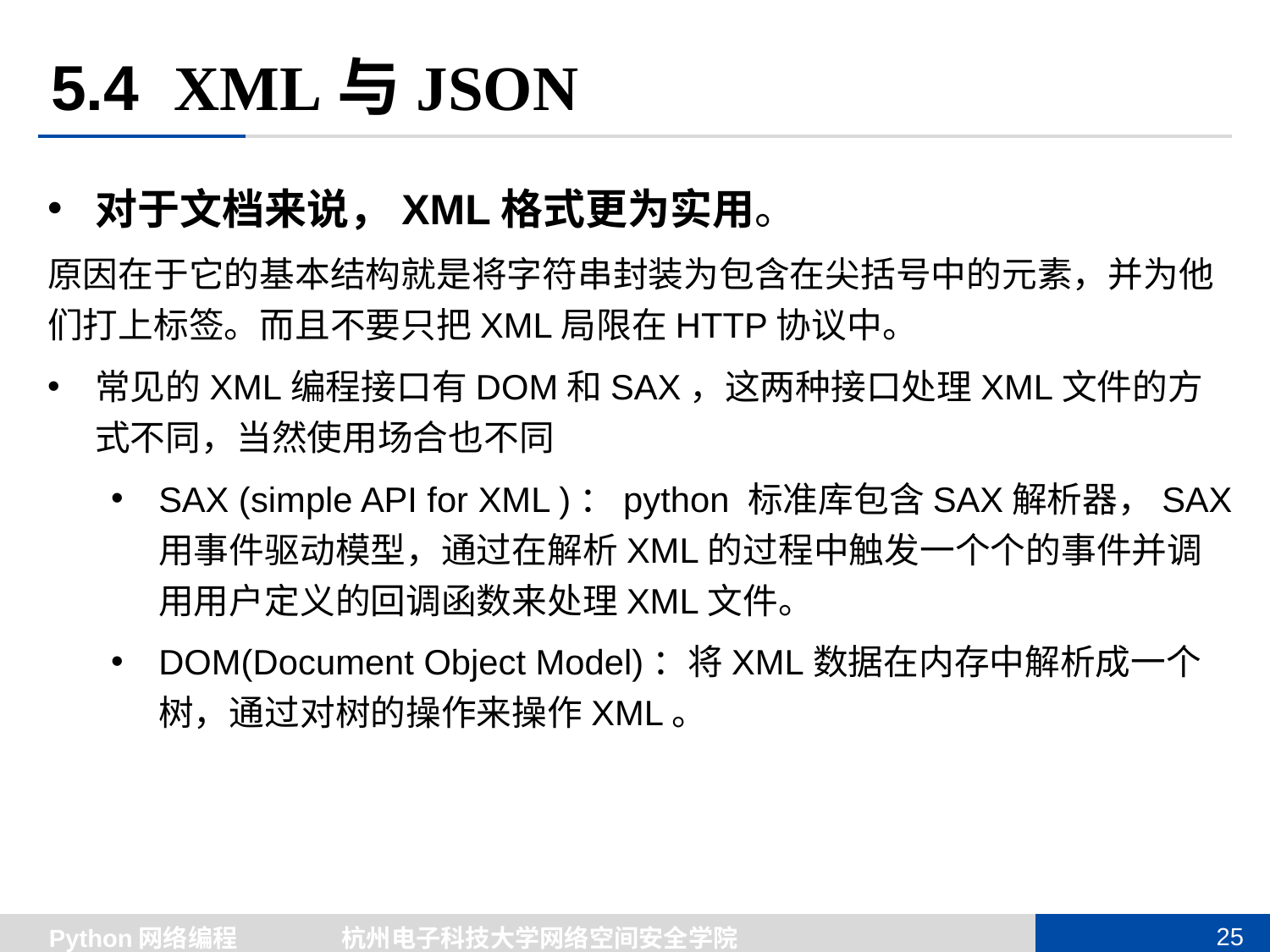

# 5.4  XML与JSON
对于文档来说，XML格式更为实用。
原因在于它的基本结构就是将字符串封装为包含在尖括号中的元素，并为他们打上标签。而且不要只把XML局限在HTTP协议中。
常见的XML编程接口有DOM和SAX，这两种接口处理XML文件的方式不同，当然使用场合也不同
SAX (simple API for XML )：python 标准库包含SAX解析器，SAX用事件驱动模型，通过在解析XML的过程中触发一个个的事件并调用用户定义的回调函数来处理XML文件。
DOM(Document Object Model)：将XML数据在内存中解析成一个树，通过对树的操作来操作XML。